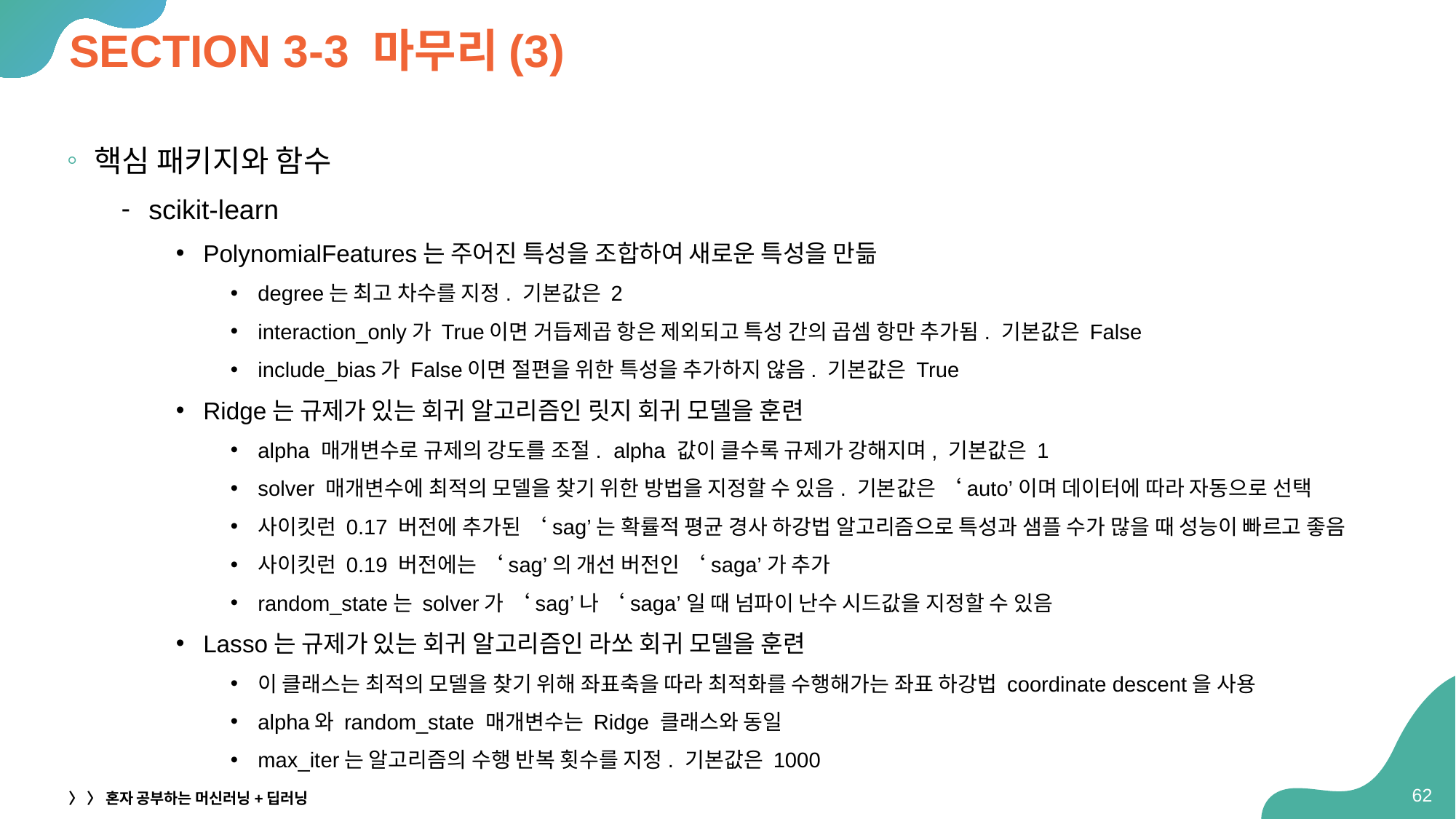

# SECTION 3-3 마무리(3)
핵심 패키지와 함수
scikit-learn
PolynomialFeatures는 주어진 특성을 조합하여 새로운 특성을 만듦
degree는 최고 차수를 지정. 기본값은 2
interaction_only가 True이면 거듭제곱 항은 제외되고 특성 간의 곱셈 항만 추가됨. 기본값은 False
include_bias가 False이면 절편을 위한 특성을 추가하지 않음. 기본값은 True
Ridge는 규제가 있는 회귀 알고리즘인 릿지 회귀 모델을 훈련
alpha 매개변수로 규제의 강도를 조절.  alpha 값이 클수록 규제가 강해지며, 기본값은 1
solver 매개변수에 최적의 모델을 찾기 위한 방법을 지정할 수 있음. 기본값은 ‘auto’이며 데이터에 따라 자동으로 선택
사이킷런 0.17 버전에 추가된 ‘sag’는 확률적 평균 경사 하강법 알고리즘으로 특성과 샘플 수가 많을 때 성능이 빠르고 좋음
사이킷런 0.19 버전에는 ‘sag’의 개선 버전인 ‘saga’가 추가
random_state는 solver가 ‘sag’나 ‘saga’일 때 넘파이 난수 시드값을 지정할 수 있음
Lasso는 규제가 있는 회귀 알고리즘인 라쏘 회귀 모델을 훈련
이 클래스는 최적의 모델을 찾기 위해 좌표축을 따라 최적화를 수행해가는 좌표 하강법 coordinate descent을 사용
alpha와 random_state 매개변수는 Ridge 클래스와 동일
max_iter는 알고리즘의 수행 반복 횟수를 지정. 기본값은 1000
62
〉 〉 혼자 공부하는 머신러닝+딥러닝